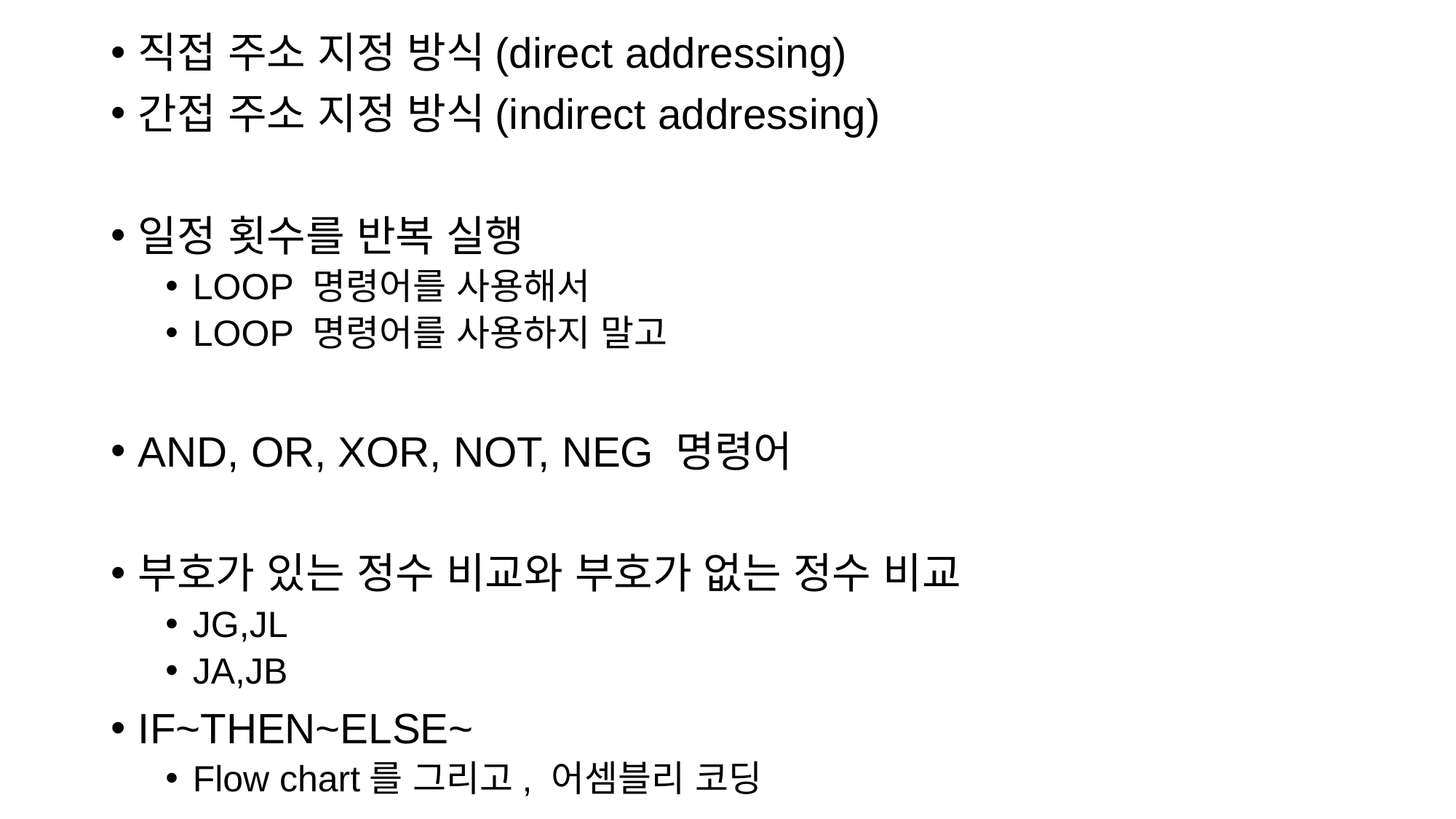

직접 주소 지정 방식(direct addressing)
간접 주소 지정 방식(indirect addressing)

일정 횟수를 반복 실행
LOOP 명령어를 사용해서
LOOP 명령어를 사용하지 말고

AND, OR, XOR, NOT, NEG 명령어

부호가 있는 정수 비교와 부호가 없는 정수 비교
JG,JL
JA,JB
IF~THEN~ELSE~
Flow chart를 그리고, 어셈블리 코딩